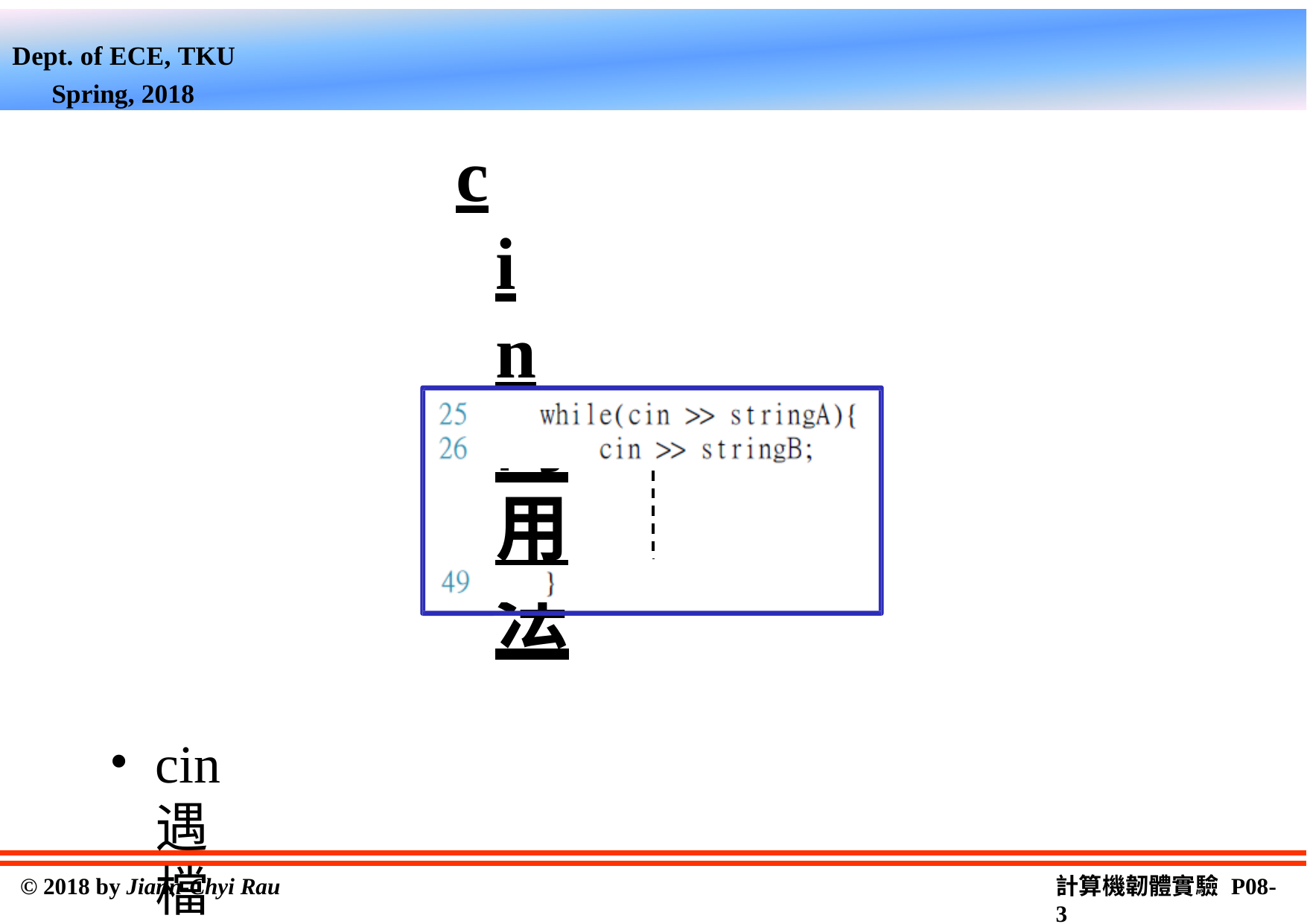

Dept. of ECE, TKU Spring, 2018
cin的用法

cin遇檔尾(EOF)轉換為0, false

計算機韌體實驗 P08-3
© 2018 by Jiann-Chyi Rau